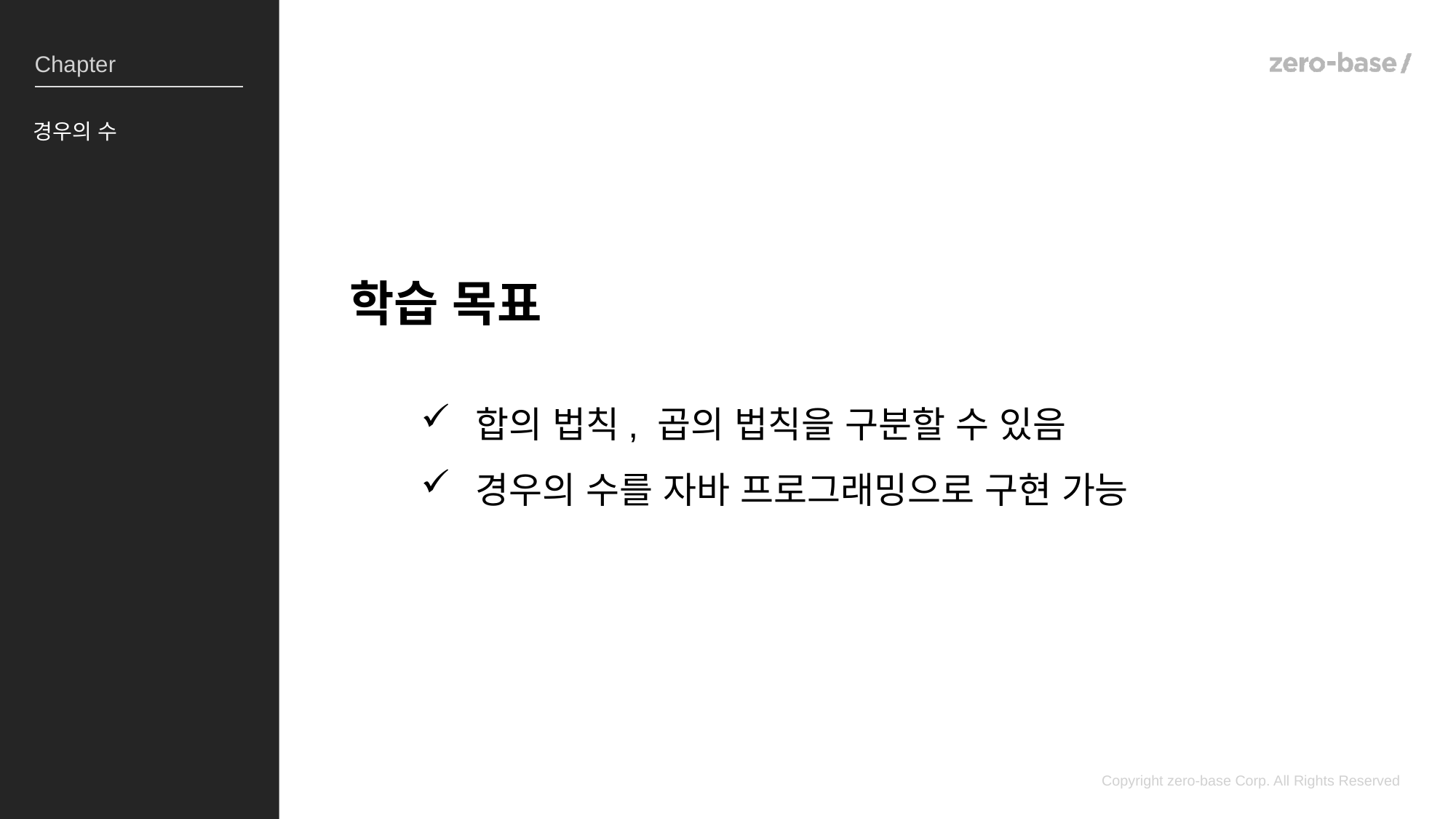

경우의 수
학습 목표
합의 법칙, 곱의 법칙을 구분할 수 있음
경우의 수를 자바 프로그래밍으로 구현 가능